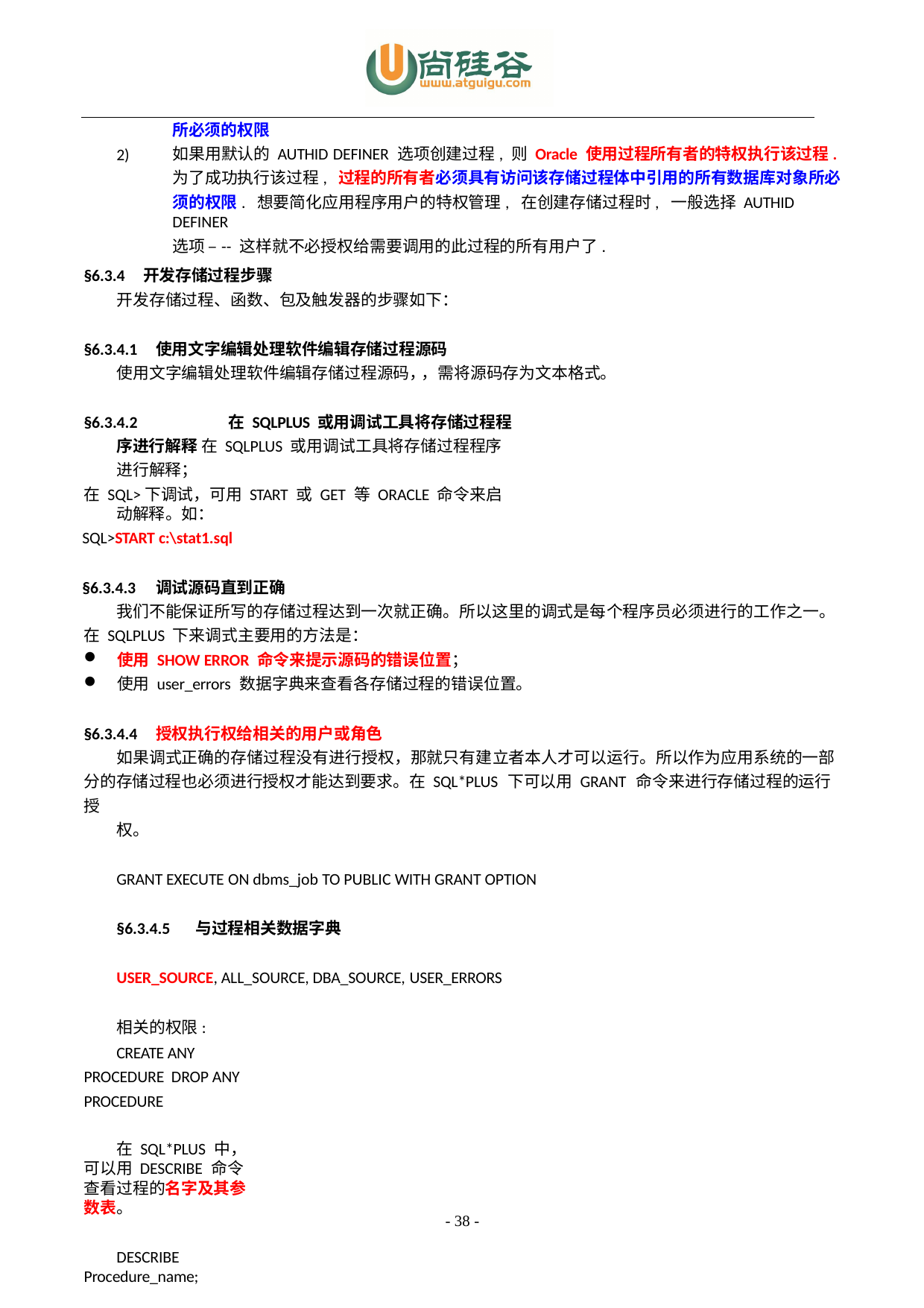

所必须的权限
如果用默认的 AUTHID DEFINER 选项创建过程, 则 Oracle 使用过程所有者的特权执行该过程.  为了成功执行该过程, 过程的所有者必须具有访问该存储过程体中引用的所有数据库对象所必
须的权限.  想要简化应用程序用户的特权管理,  在创建存储过程时,  一般选择 AUTHID  DEFINER
选项 –-- 这样就不必授权给需要调用的此过程的所有用户了.
2)
§6.3.4	开发存储过程步骤
开发存储过程、函数、包及触发器的步骤如下：

§6.3.4.1	使用文字编辑处理软件编辑存储过程源码
使用文字编辑处理软件编辑存储过程源码，，需将源码存为文本格式。

§6.3.4.2	在 SQLPLUS 或用调试工具将存储过程程序进行解释 在 SQLPLUS 或用调试工具将存储过程程序进行解释；
在 SQL>下调试，可用 START 或 GET 等 ORACLE 命令来启动解释。如：
SQL>START c:\stat1.sql

§6.3.4.3	调试源码直到正确
我们不能保证所写的存储过程达到一次就正确。所以这里的调式是每个程序员必须进行的工作之一。 在 SQLPLUS 下来调式主要用的方法是：
使用 SHOW ERROR 命令来提示源码的错误位置；
使用 user_errors 数据字典来查看各存储过程的错误位置。

§6.3.4.4	授权执行权给相关的用户或角色
如果调式正确的存储过程没有进行授权，那就只有建立者本人才可以运行。所以作为应用系统的一部 分的存储过程也必须进行授权才能达到要求。在 SQL*PLUS 下可以用 GRANT 命令来进行存储过程的运行授
权。

GRANT EXECUTE ON dbms_job TO PUBLIC WITH GRANT OPTION

§6.3.4.5	与过程相关数据字典

USER_SOURCE, ALL_SOURCE, DBA_SOURCE, USER_ERRORS

相关的权限:
CREATE ANY PROCEDURE  DROP ANY PROCEDURE

在 SQL*PLUS 中，可以用 DESCRIBE 命令查看过程的名字及其参数表。

DESCRIBE Procedure_name;

§6.3.5	删除过程和函数
- 38 -